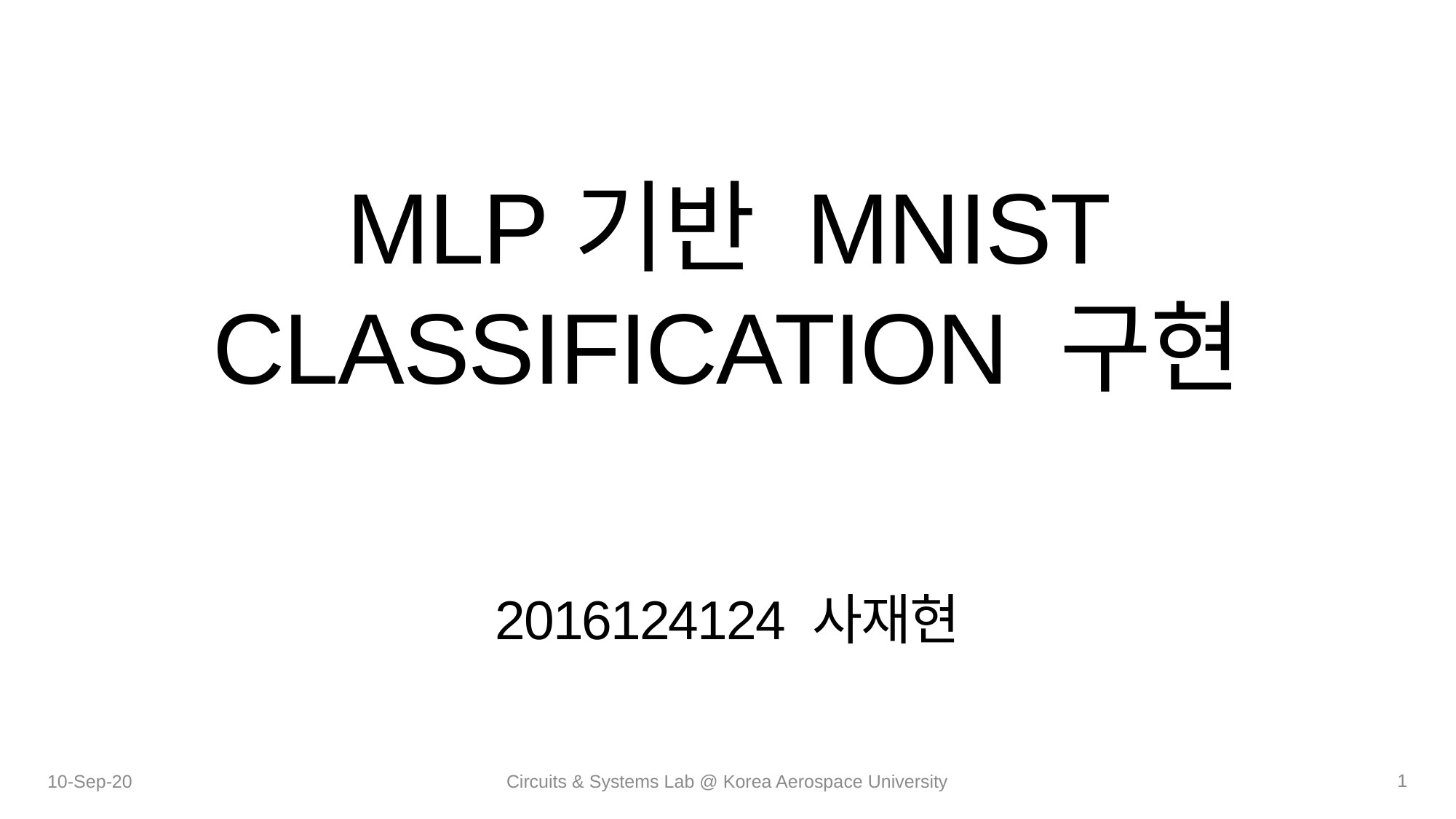

# MLP기반 MNIST Classification 구현
2016124124 사재현
1
10-Sep-20
Circuits & Systems Lab @ Korea Aerospace University